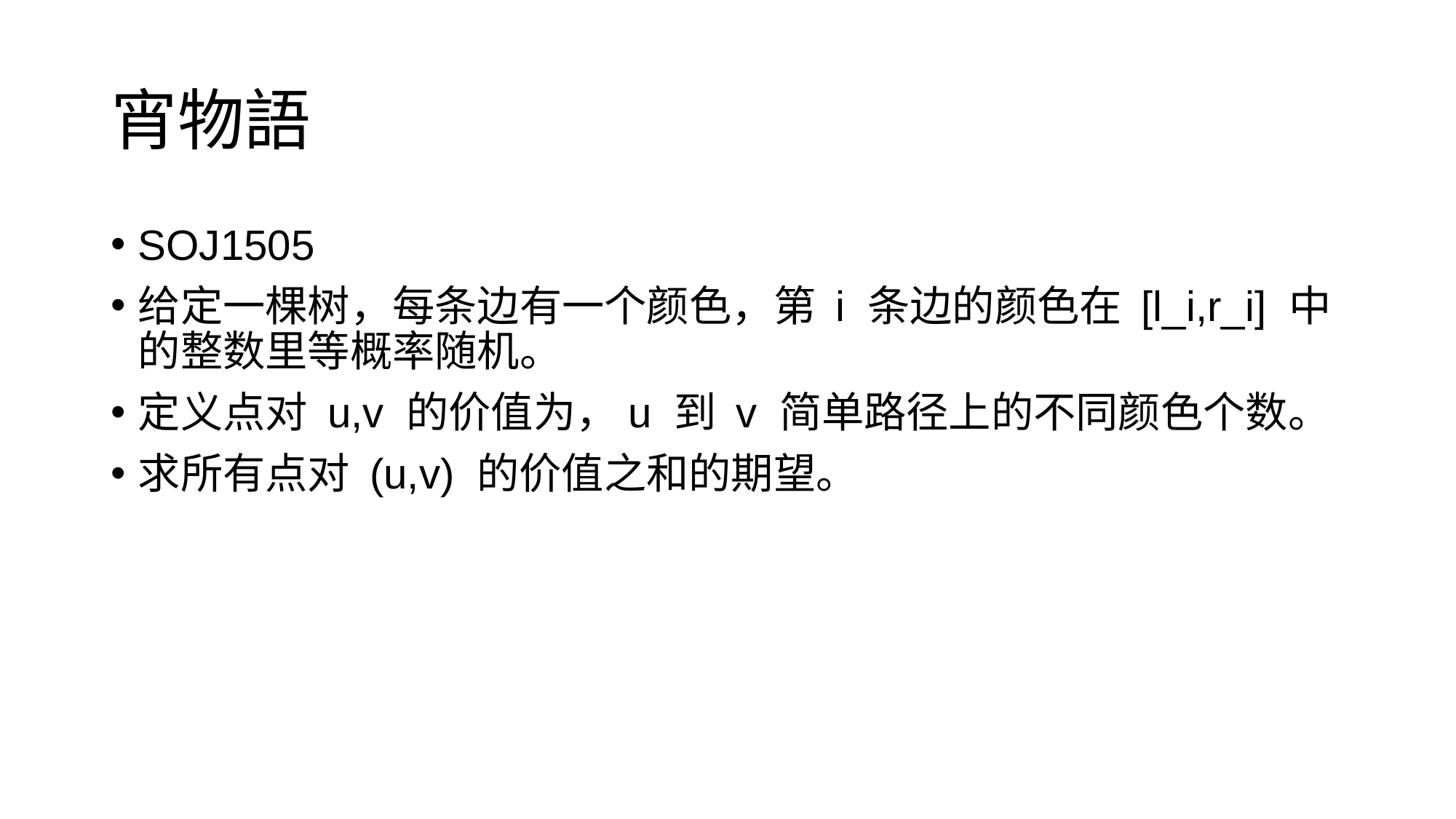

# 宵物語
SOJ1505
给定一棵树，每条边有一个颜色，第 i 条边的颜色在 [l_i,r_i] 中的整数里等概率随机。
定义点对 u,v 的价值为，u 到 v 简单路径上的不同颜色个数。
求所有点对 (u,v) 的价值之和的期望。